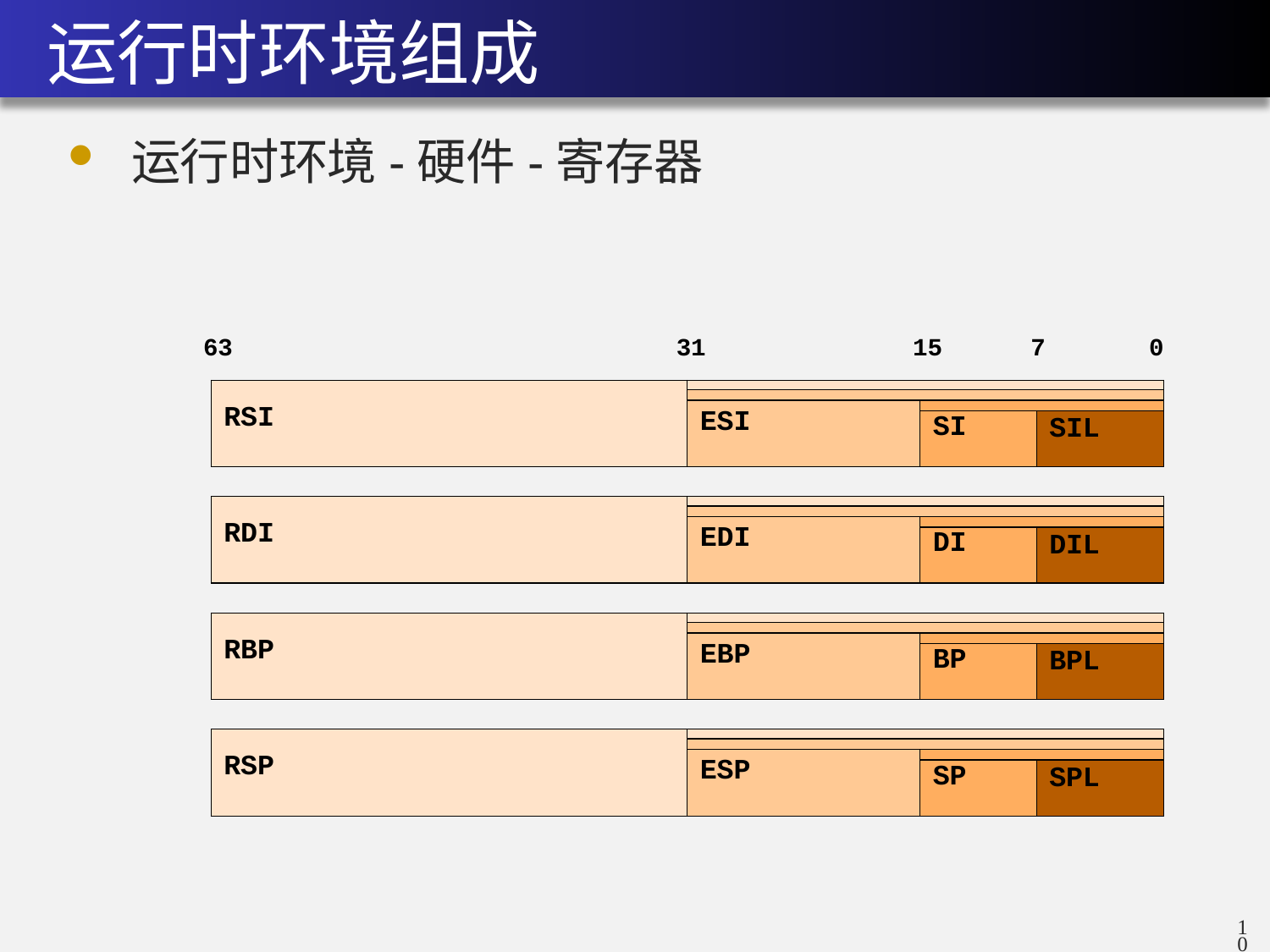

# 运行时环境组成
运行时环境-硬件-寄存器
63
31
15
7
0
| RSI |  |  |  |
| --- | --- | --- | --- |
|  |  |  |  |
|  | ESI |  |  |
|  |  | SI | SIL |
| RDI |  |  |  |
| --- | --- | --- | --- |
|  |  |  |  |
|  | EDI |  |  |
|  |  | DI | DIL |
| RBP |  |  |  |
| --- | --- | --- | --- |
|  |  |  |  |
|  | EBP |  |  |
|  |  | BP | BPL |
| RSP |  |  |  |
| --- | --- | --- | --- |
|  |  |  |  |
|  | ESP |  |  |
|  |  | SP | SPL |
10